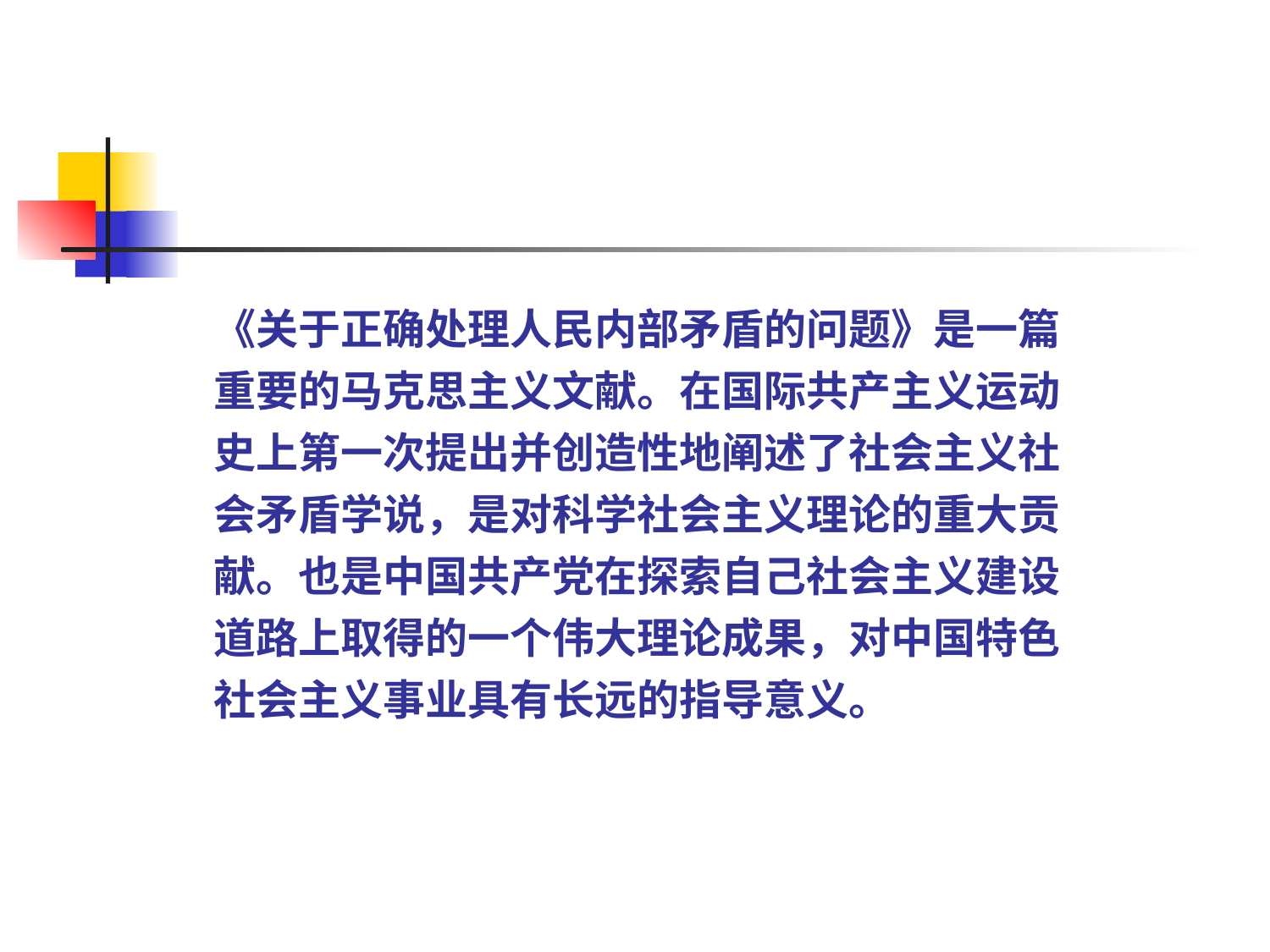

《关于正确处理人民内部矛盾的问题》是一篇重要的马克思主义文献。在国际共产主义运动史上第一次提出并创造性地阐述了社会主义社会矛盾学说，是对科学社会主义理论的重大贡献。也是中国共产党在探索自己社会主义建设道路上取得的一个伟大理论成果，对中国特色社会主义事业具有长远的指导意义。